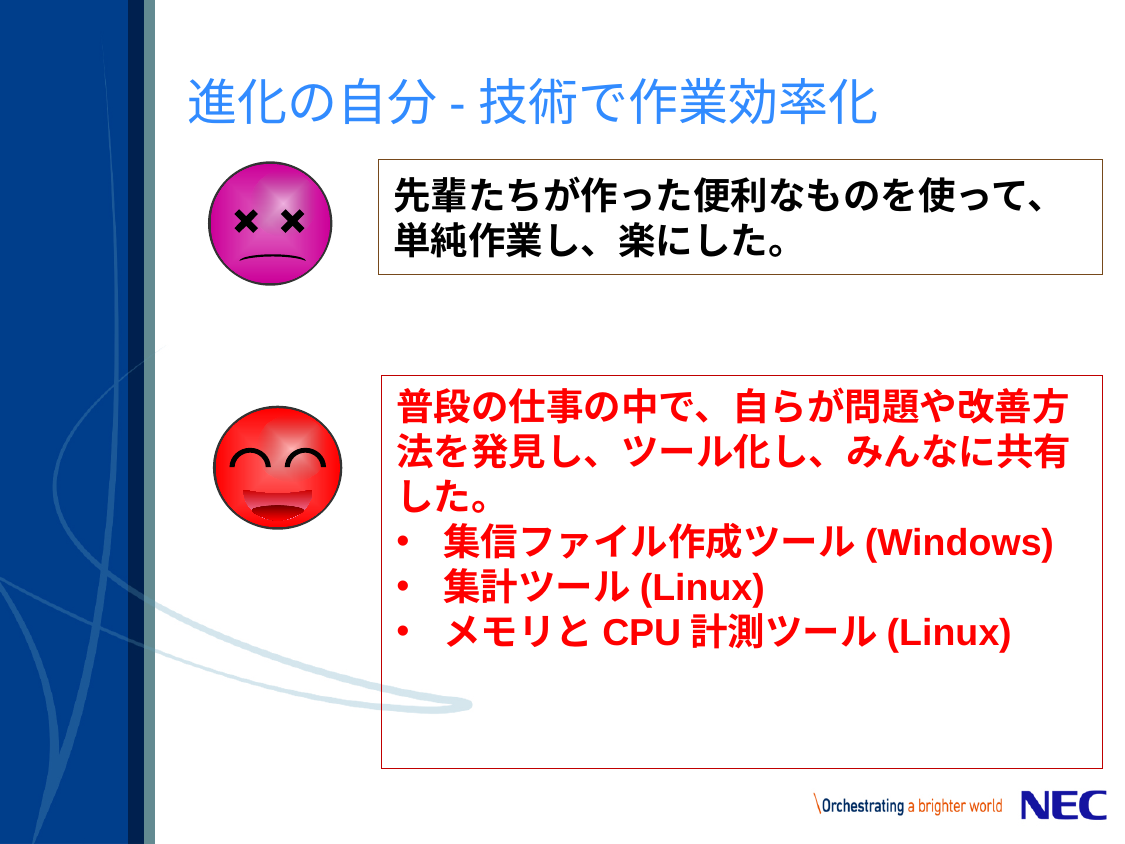

# 進化の自分-技術で作業効率化
先輩たちが作った便利なものを使って、単純作業し、楽にした。

普段の仕事の中で、自らが問題や改善方法を発見し、ツール化し、みんなに共有した。
集信ファイル作成ツール(Windows)
集計ツール(Linux)
メモリとCPU計測ツール(Linux)